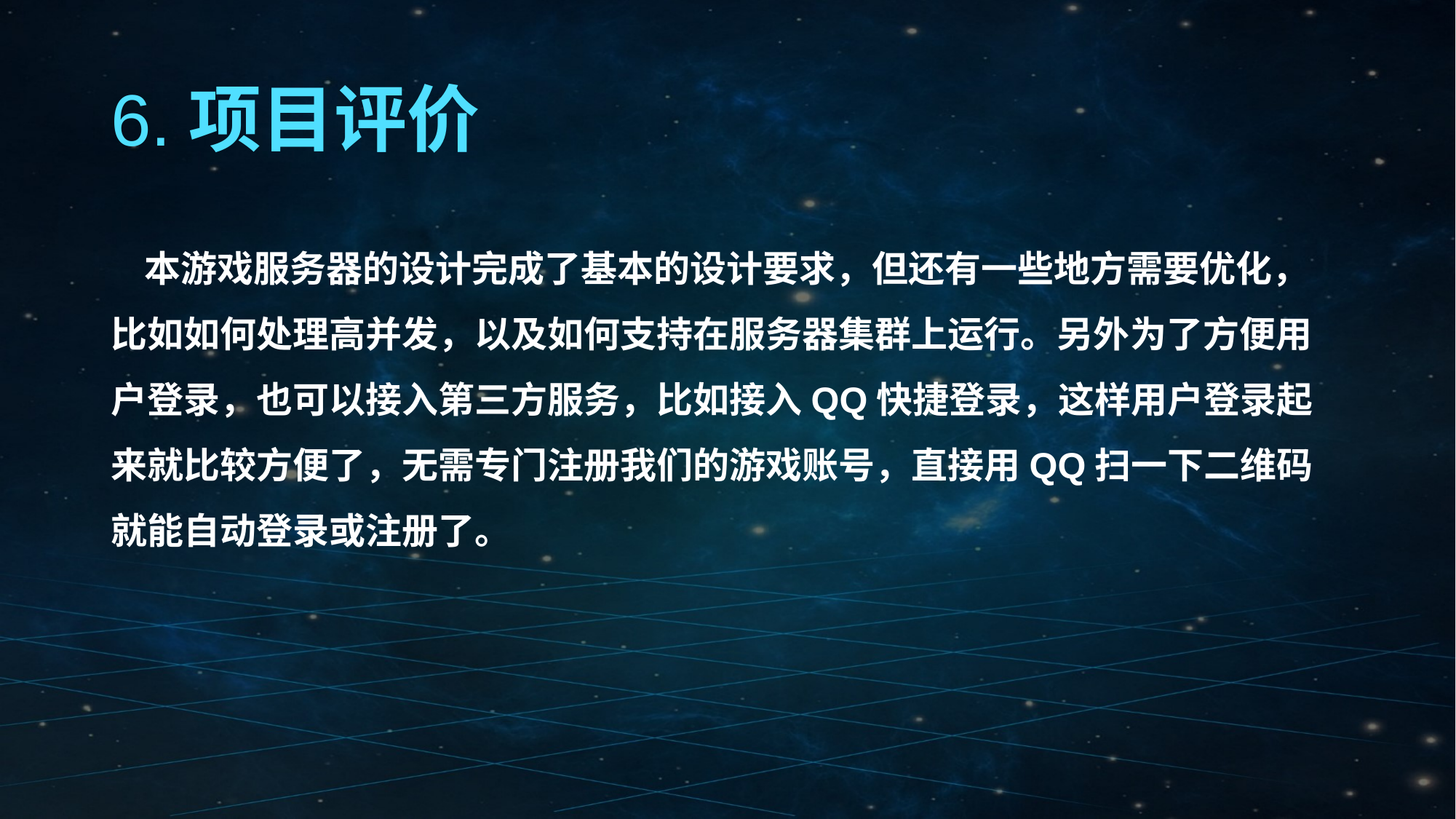

# 6.项目评价
   本游戏服务器的设计完成了基本的设计要求，但还有一些地方需要优化，比如如何处理高并发，以及如何支持在服务器集群上运行。另外为了方便用户登录，也可以接入第三方服务，比如接入QQ快捷登录，这样用户登录起来就比较方便了，无需专门注册我们的游戏账号，直接用QQ扫一下二维码就能自动登录或注册了。